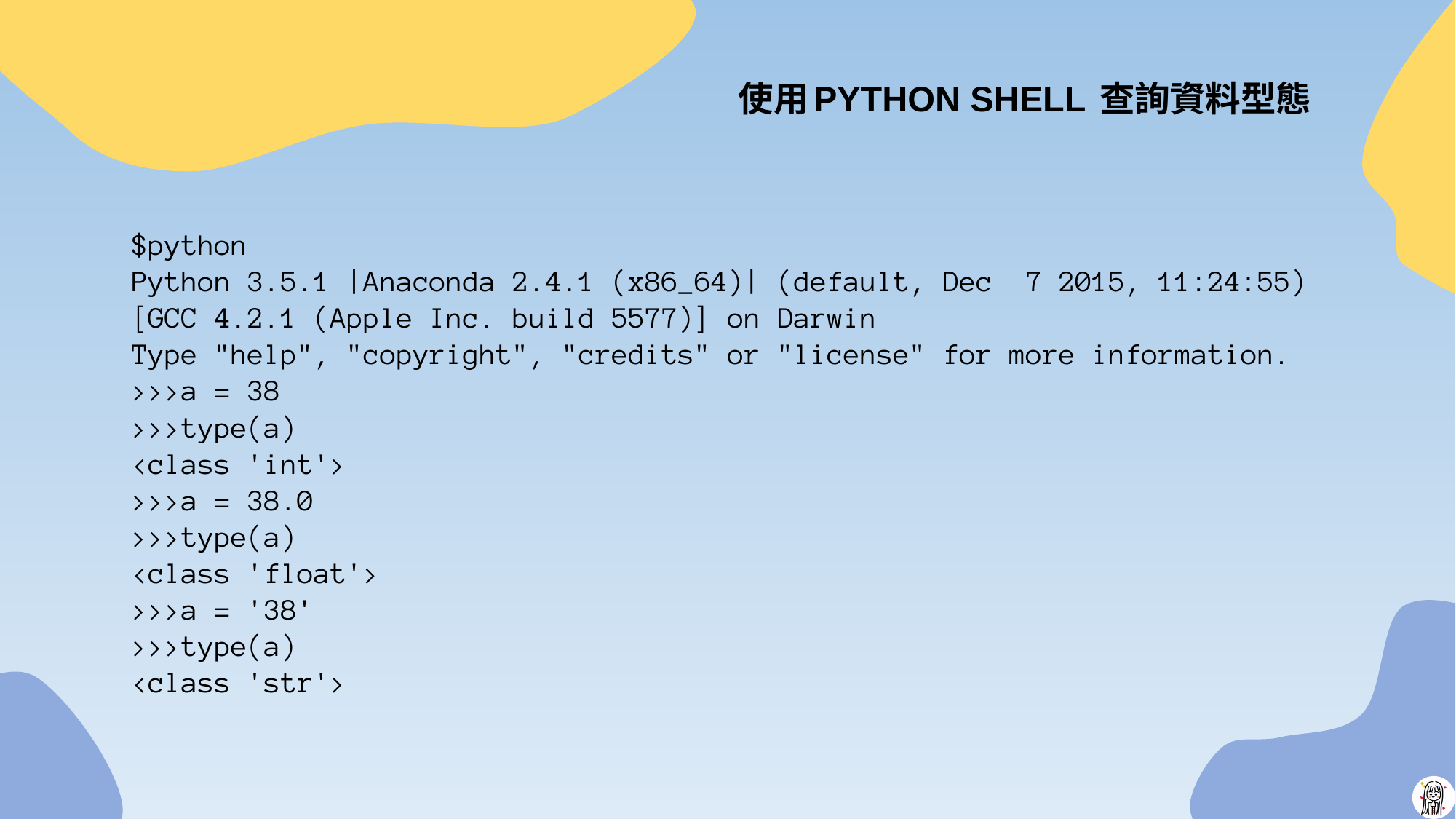

# 使用PYTHON SHELL 查詢資料型態
$python
Python 3.5.1 |Anaconda 2.4.1 (x86_64)| (default, Dec  7 2015, 11:24:55)
[GCC 4.2.1 (Apple Inc. build 5577)] on Darwin
Type "help", "copyright", "credits" or "license" for more information.
>>>a = 38
>>>type(a)
<class 'int'>
>>>a = 38.0
>>>type(a)
<class 'float'>
>>>a = '38'
>>>type(a)
<class 'str'>
17